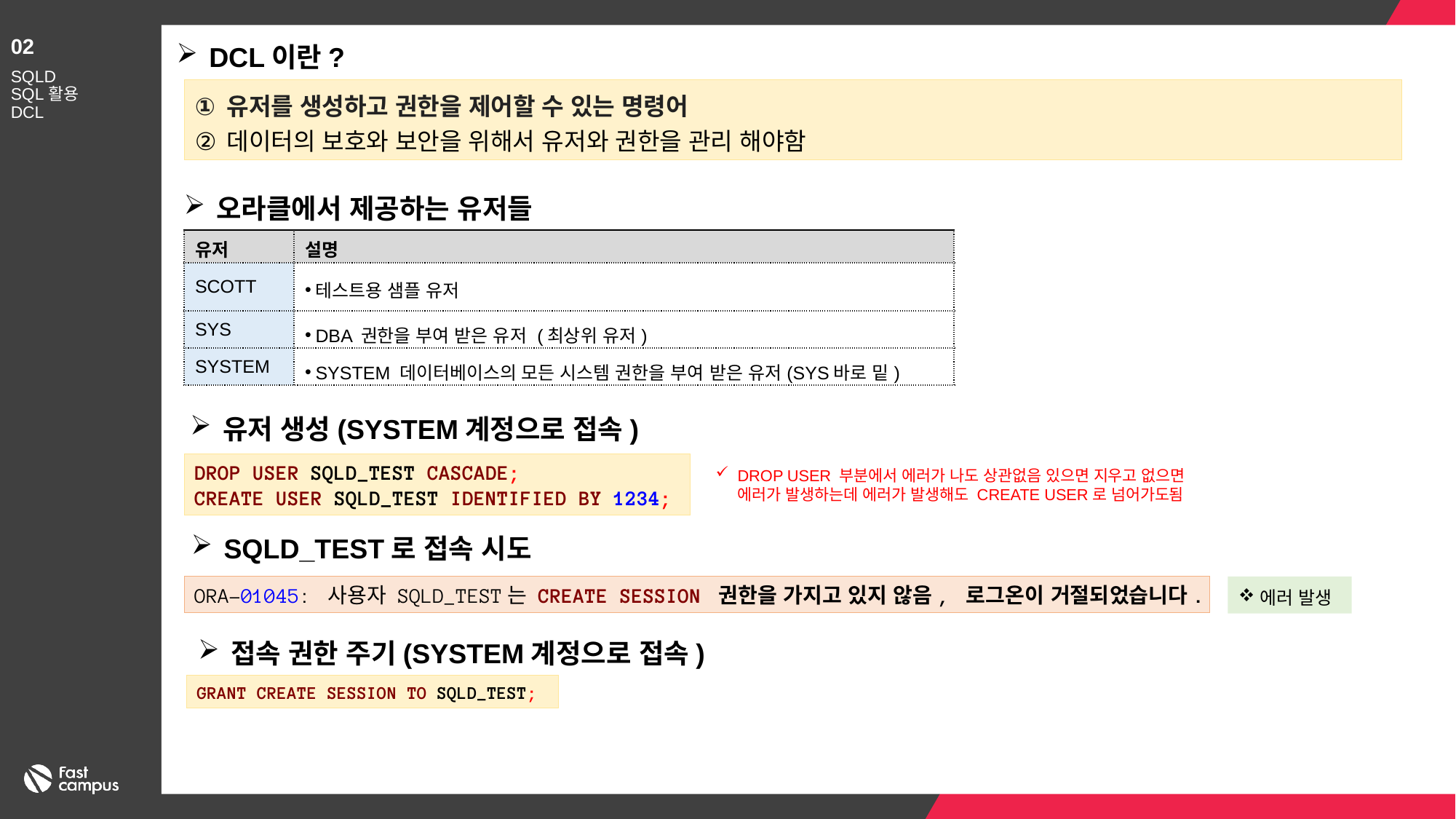

02
DCL이란?
SQLD
SQL활용
DCL
유저를 생성하고 권한을 제어할 수 있는 명령어
데이터의 보호와 보안을 위해서 유저와 권한을 관리 해야함
오라클에서 제공하는 유저들
| 유저 | 설명 |
| --- | --- |
| SCOTT | 테스트용 샘플 유저 |
| SYS | DBA 권한을 부여 받은 유저 (최상위 유저) |
| SYSTEM | SYSTEM 데이터베이스의 모든 시스템 권한을 부여 받은 유저(SYS바로 밑) |
유저 생성(SYSTEM계정으로 접속)
DROP USER SQLD_TEST CASCADE;
CREATE USER SQLD_TEST IDENTIFIED BY 1234;
DROP USER 부분에서 에러가 나도 상관없음 있으면 지우고 없으면 에러가 발생하는데 에러가 발생해도 CREATE USER로 넘어가도됨
SQLD_TEST로 접속 시도
ORA-01045: 사용자 SQLD_TEST는 CREATE SESSION 권한을 가지고 있지 않음, 로그온이 거절되었습니다.
에러 발생
접속 권한 주기(SYSTEM계정으로 접속)
GRANT CREATE SESSION TO SQLD_TEST;